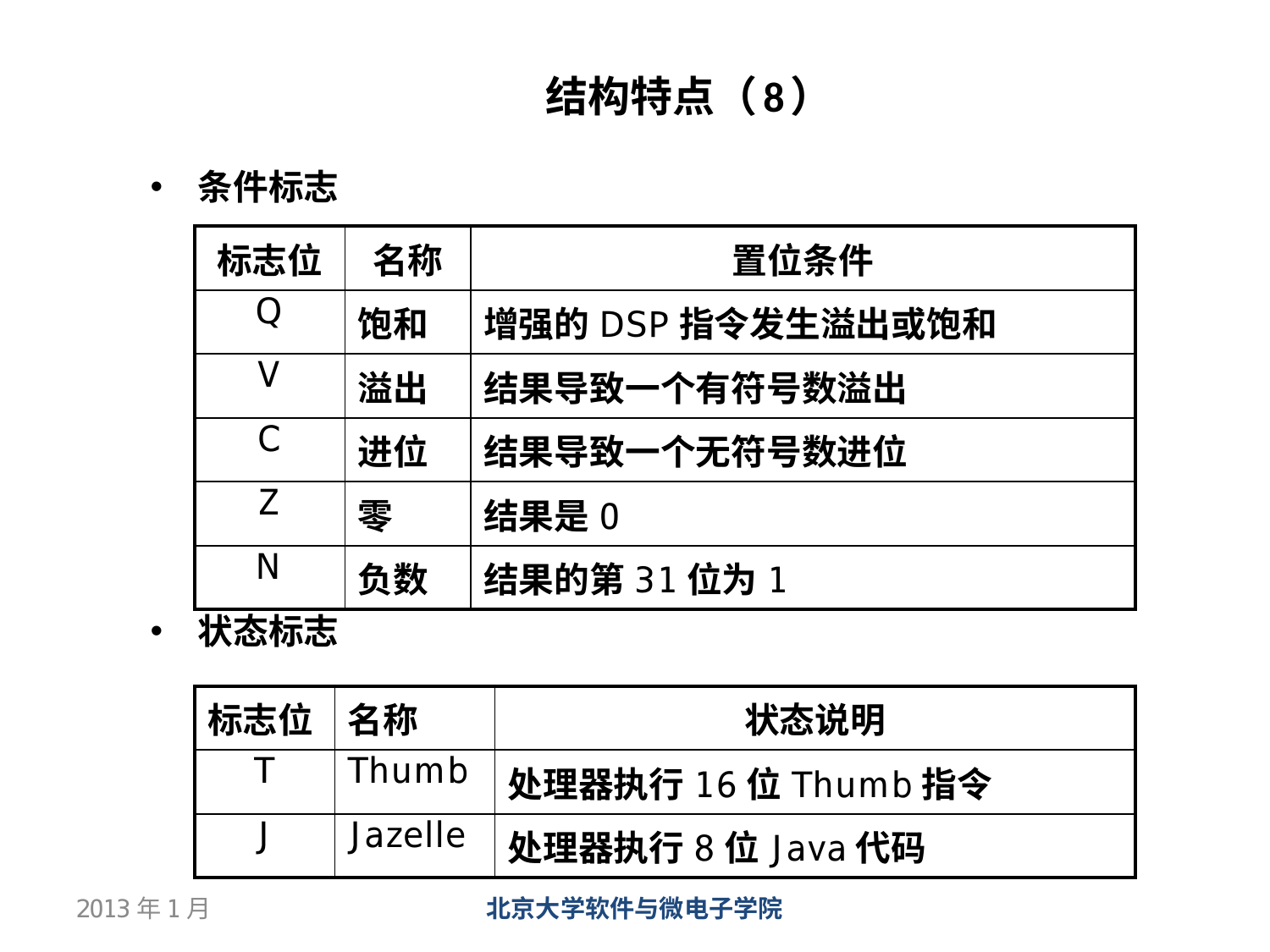

# 结构特点（8）
条件标志

状态标志

| 标志位 | 名称 | 置位条件 |
| --- | --- | --- |
| Q | 饱和 | 增强的DSP指令发生溢出或饱和 |
| V | 溢出 | 结果导致一个有符号数溢出 |
| C | 进位 | 结果导致一个无符号数进位 |
| Z | 零 | 结果是0 |
| N | 负数 | 结果的第31位为1 |
| 标志位 | 名称 | 状态说明 |
| --- | --- | --- |
| T | Thumb | 处理器执行16位Thumb指令 |
| J | Jazelle | 处理器执行8位Java代码 |
2013年1月
北京大学软件与微电子学院